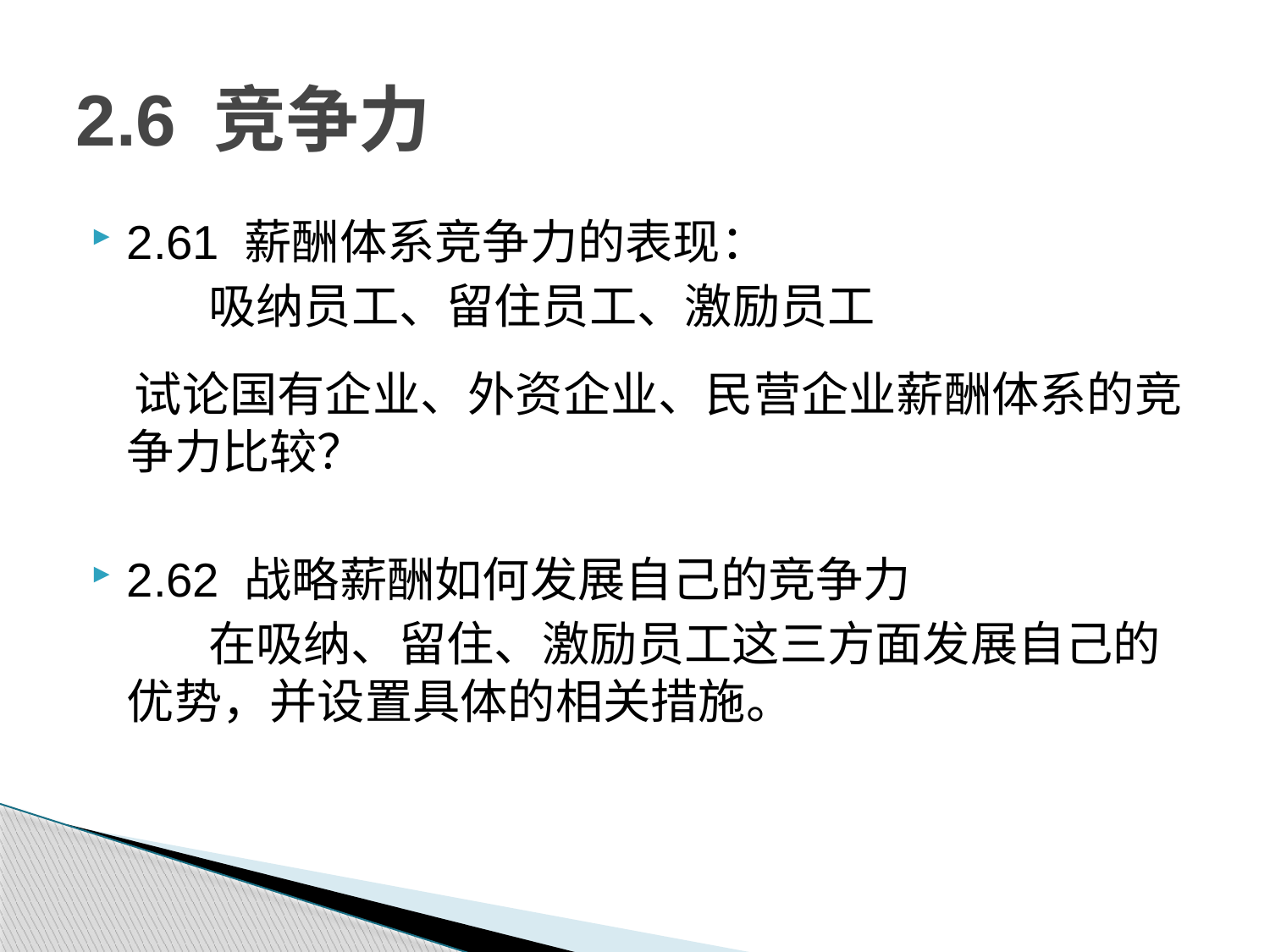

# 2.6 竞争力
2.61 薪酬体系竞争力的表现：
          吸纳员工、留住员工、激励员工

   试论国有企业、外资企业、民营企业薪酬体系的竞争力比较？

2.62 战略薪酬如何发展自己的竞争力
          在吸纳、留住、激励员工这三方面发展自己的优势，并设置具体的相关措施。